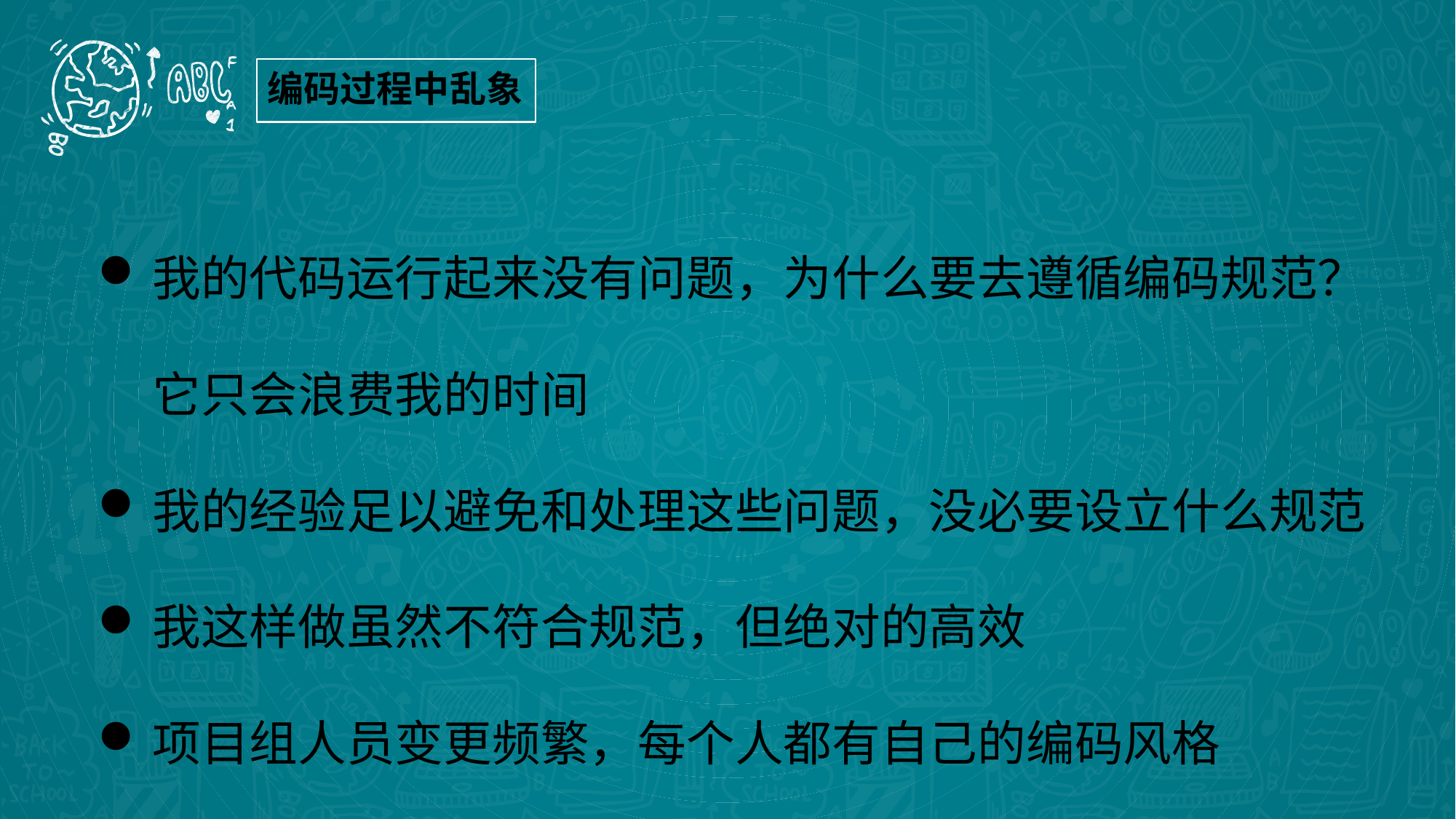

编码过程中乱象
我的代码运行起来没有问题，为什么要去遵循编码规范？它只会浪费我的时间
我的经验足以避免和处理这些问题，没必要设立什么规范
我这样做虽然不符合规范，但绝对的高效
项目组人员变更频繁，每个人都有自己的编码风格